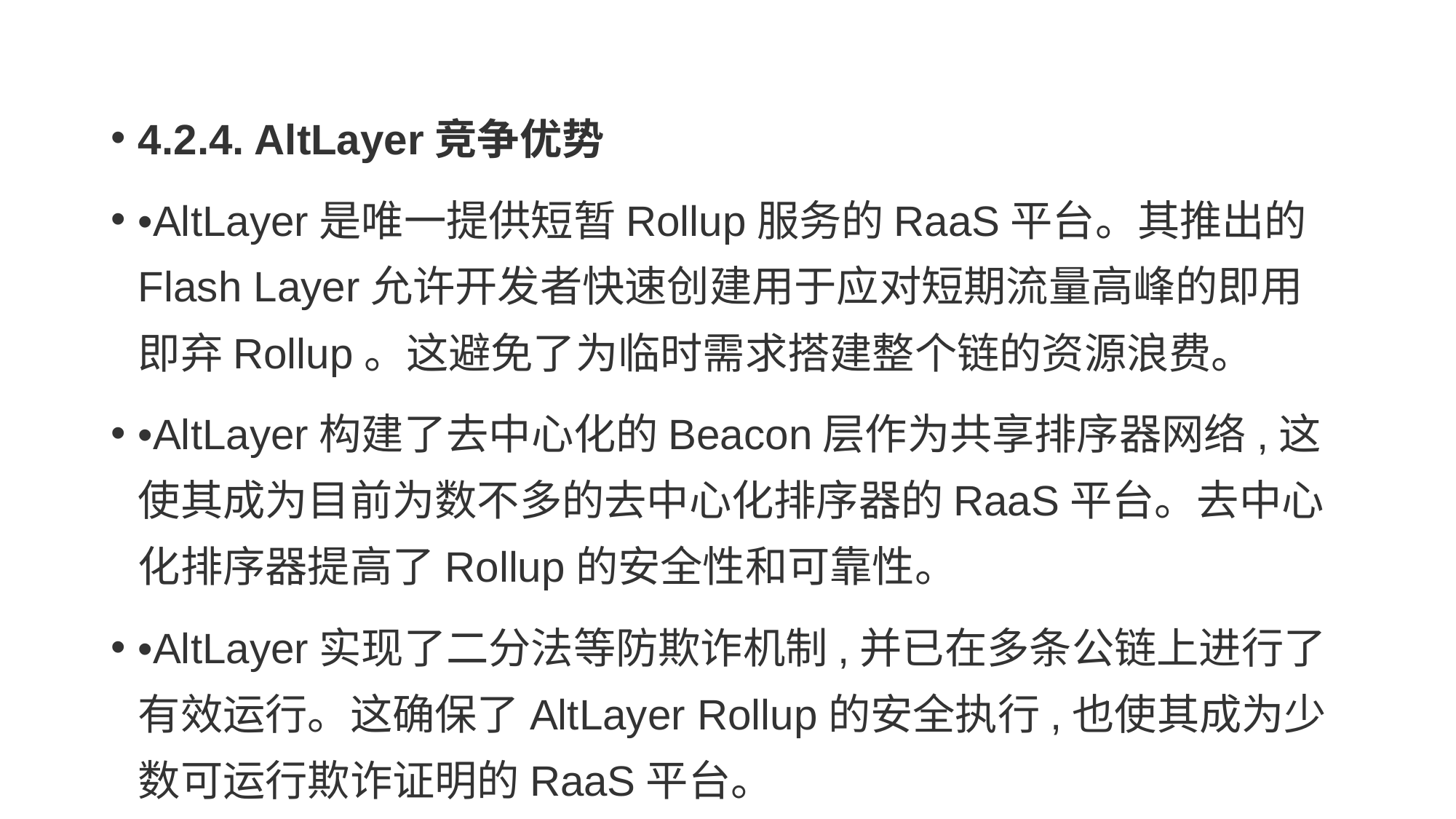

4.2.4. AltLayer竞争优势
•AltLayer是唯一提供短暂Rollup服务的RaaS平台。其推出的Flash Layer允许开发者快速创建用于应对短期流量高峰的即用即弃Rollup。这避免了为临时需求搭建整个链的资源浪费。
•AltLayer构建了去中心化的Beacon层作为共享排序器网络,这使其成为目前为数不多的去中心化排序器的RaaS平台。去中心化排序器提高了Rollup的安全性和可靠性。
•AltLayer实现了二分法等防欺诈机制,并已在多条公链上进行了有效运行。这确保了AltLayer Rollup的安全执行,也使其成为少数可运行欺诈证明的RaaS平台。
•AltLayer从一开始就致力于支持多链环境,同时支持EVM和WASM等主流虚拟机。这使开发者可以灵活地在不同的网络中部署AltLayer Rollup，其多链和多虚拟机支持能力居于行业领先地位。